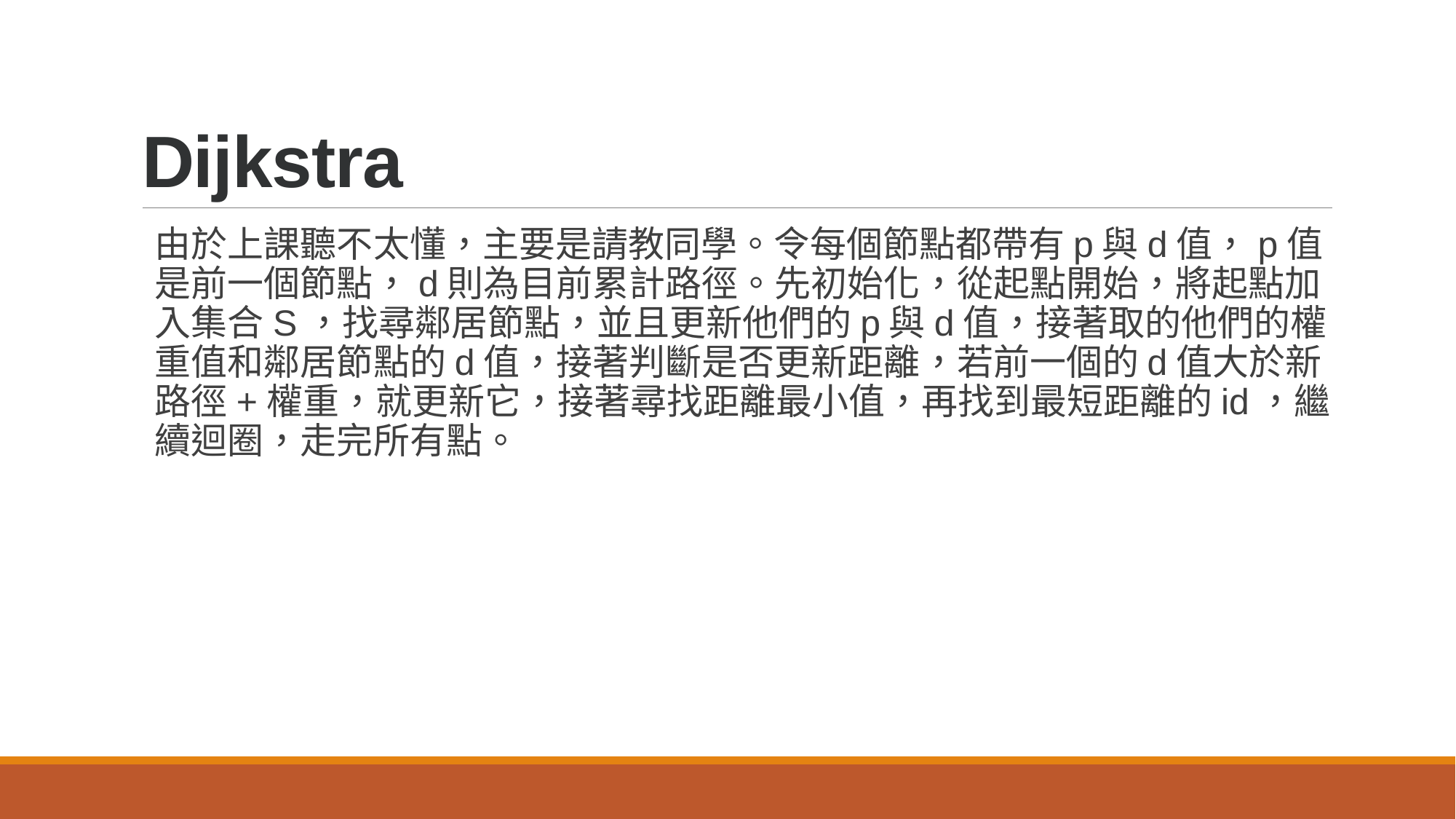

# Dijkstra
由於上課聽不太懂，主要是請教同學。令每個節點都帶有p與d值，p值是前一個節點，d則為目前累計路徑。先初始化，從起點開始，將起點加入集合S，找尋鄰居節點，並且更新他們的p與d值，接著取的他們的權重值和鄰居節點的d值，接著判斷是否更新距離，若前一個的d值大於新路徑+權重，就更新它，接著尋找距離最小值，再找到最短距離的id，繼續迴圈，走完所有點。